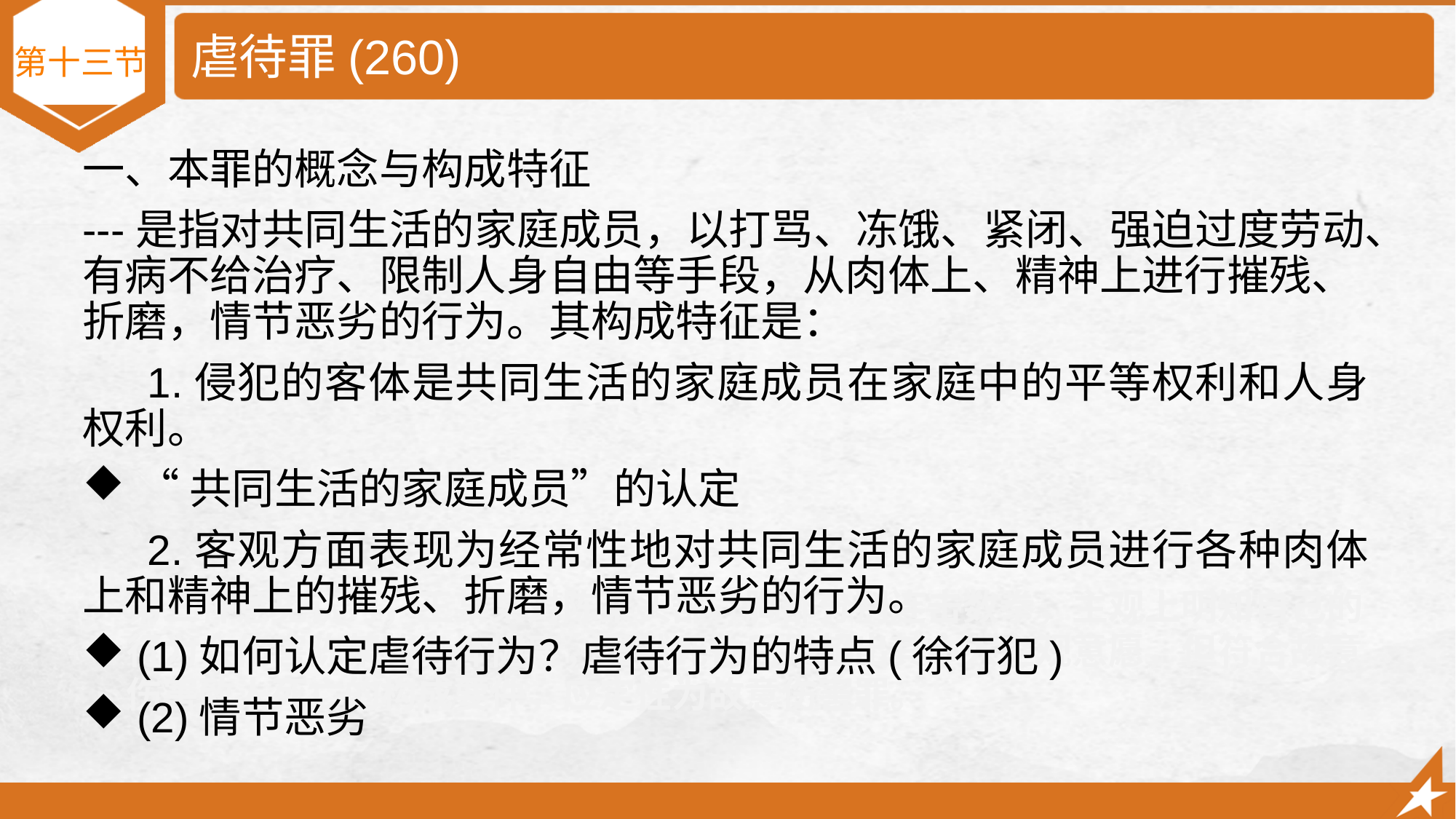

# 虐待罪(260)
第十三节
一、本罪的概念与构成特征
---是指对共同生活的家庭成员，以打骂、冻饿、紧闭、强迫过度劳动、有病不给治疗、限制人身自由等手段，从肉体上、精神上进行摧残、折磨，情节恶劣的行为。其构成特征是：
     1.侵犯的客体是共同生活的家庭成员在家庭中的平等权利和人身权利。
“共同生活的家庭成员”的认定
     2.客观方面表现为经常性地对共同生活的家庭成员进行各种肉体上和精神上的摧残、折磨，情节恶劣的行为。
(1)如何认定虐待行为？虐待行为的特点(徐行犯)
(2)情节恶劣

第三种意见认为，王某某对陈某头部、胸部分别连击数拳，主观上明知自己的行为会伤害陈某的身体健康，虽然死亡后果超出其本人主观意愿，但符合故意伤害致人死亡的构成要件，应定性为故意伤害罪。